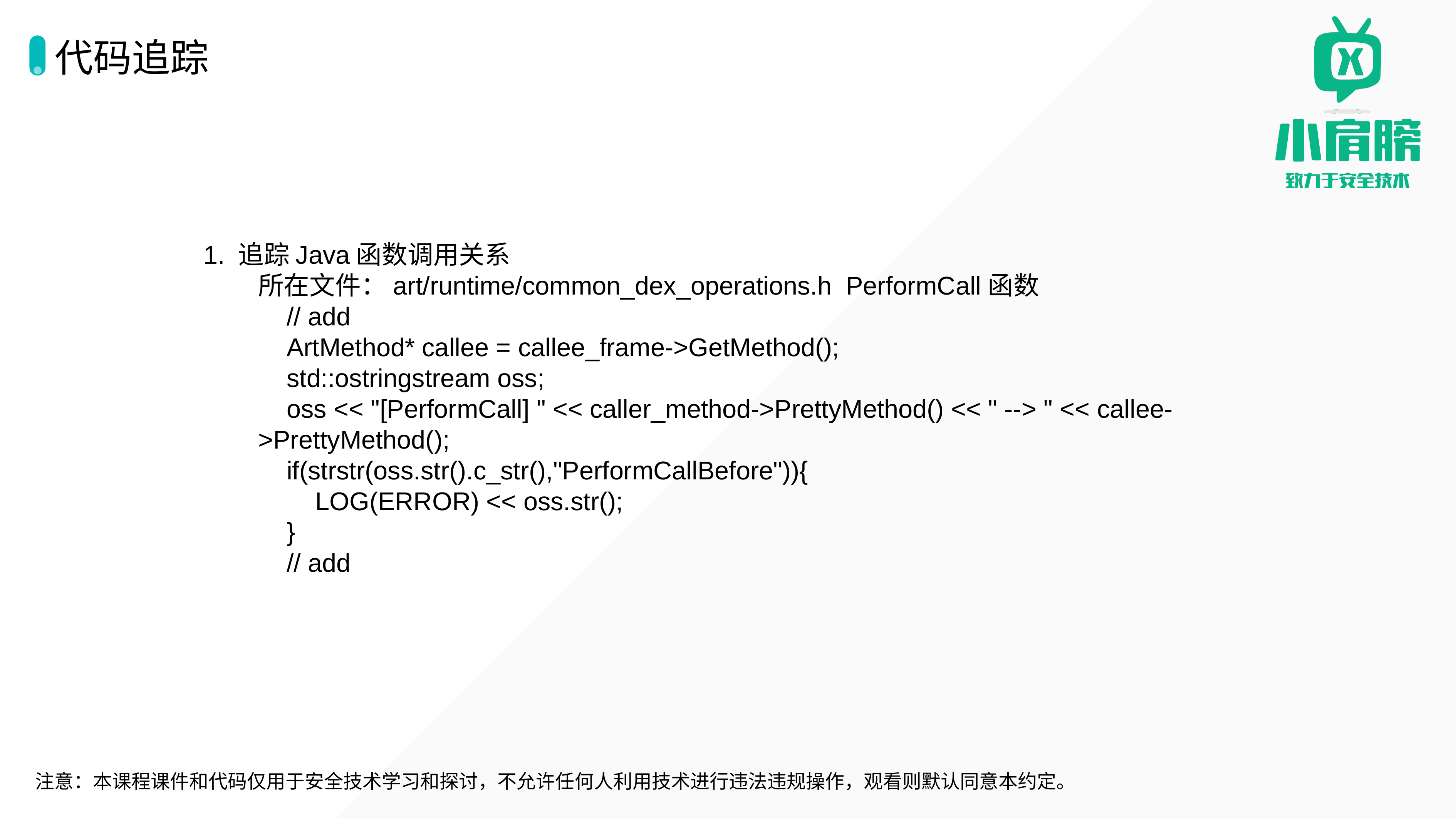

# 代码追踪
1. 追踪Java函数调用关系
所在文件：art/runtime/common_dex_operations.h  PerformCall函数
    // add
    ArtMethod* callee = callee_frame->GetMethod();
    std::ostringstream oss;
    oss << "[PerformCall] " << caller_method->PrettyMethod() << " --> " << callee->PrettyMethod();
    if(strstr(oss.str().c_str(),"PerformCallBefore")){
        LOG(ERROR) << oss.str();
    }
    // add